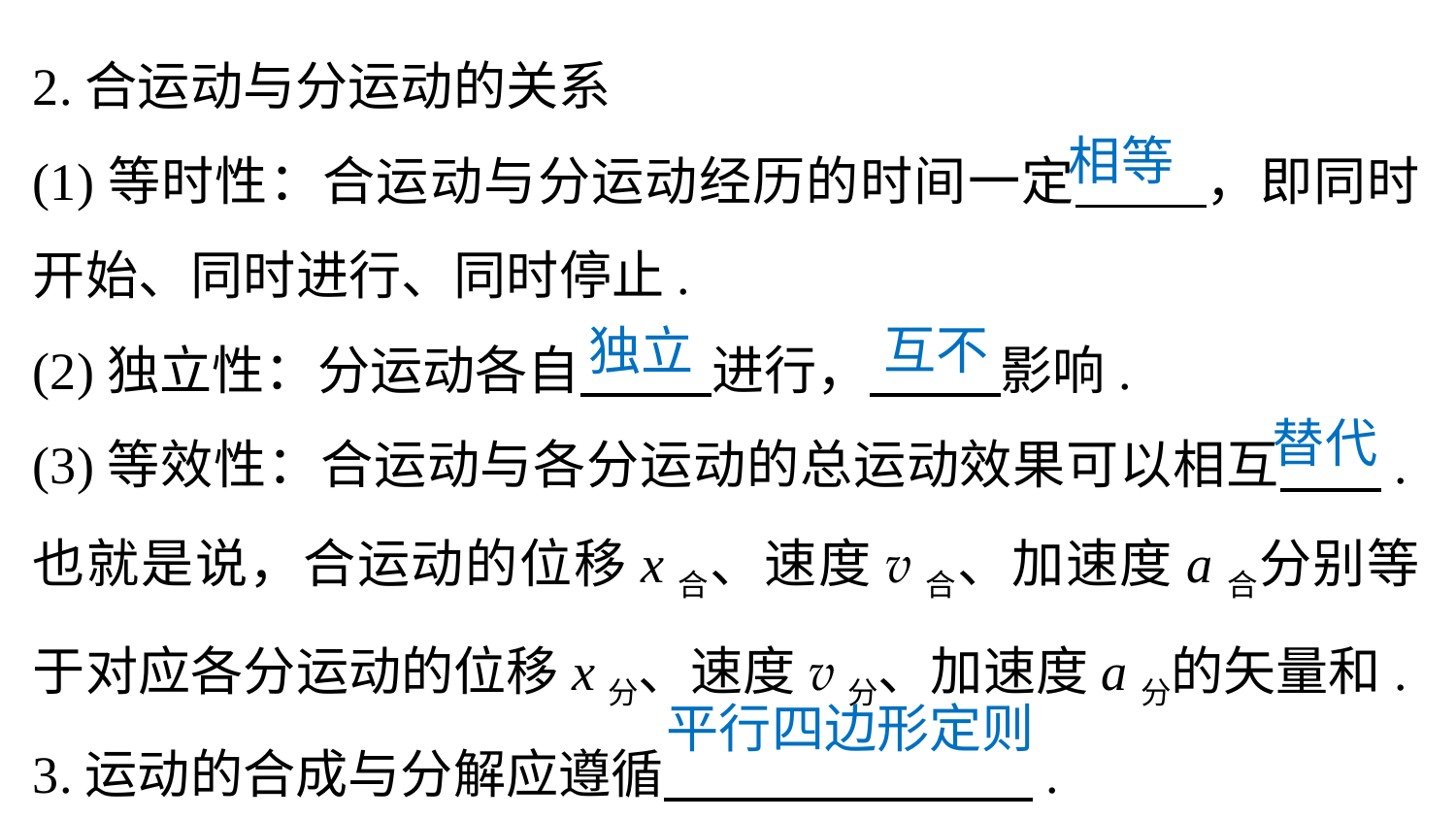

2.合运动与分运动的关系
(1)等时性：合运动与分运动经历的时间一定          ，即同时开始、同时进行、同时停止.
(2)独立性：分运动各自           进行，           影响.
(3)等效性：合运动与各分运动的总运动效果可以相互        .也就是说，合运动的位移x合、速度v合、加速度a合分别等于对应各分运动的位移x分、速度v分、加速度a分的矢量和.
3.运动的合成与分解应遵循                               .
相等
互不
独立
替代
平行四边形定则